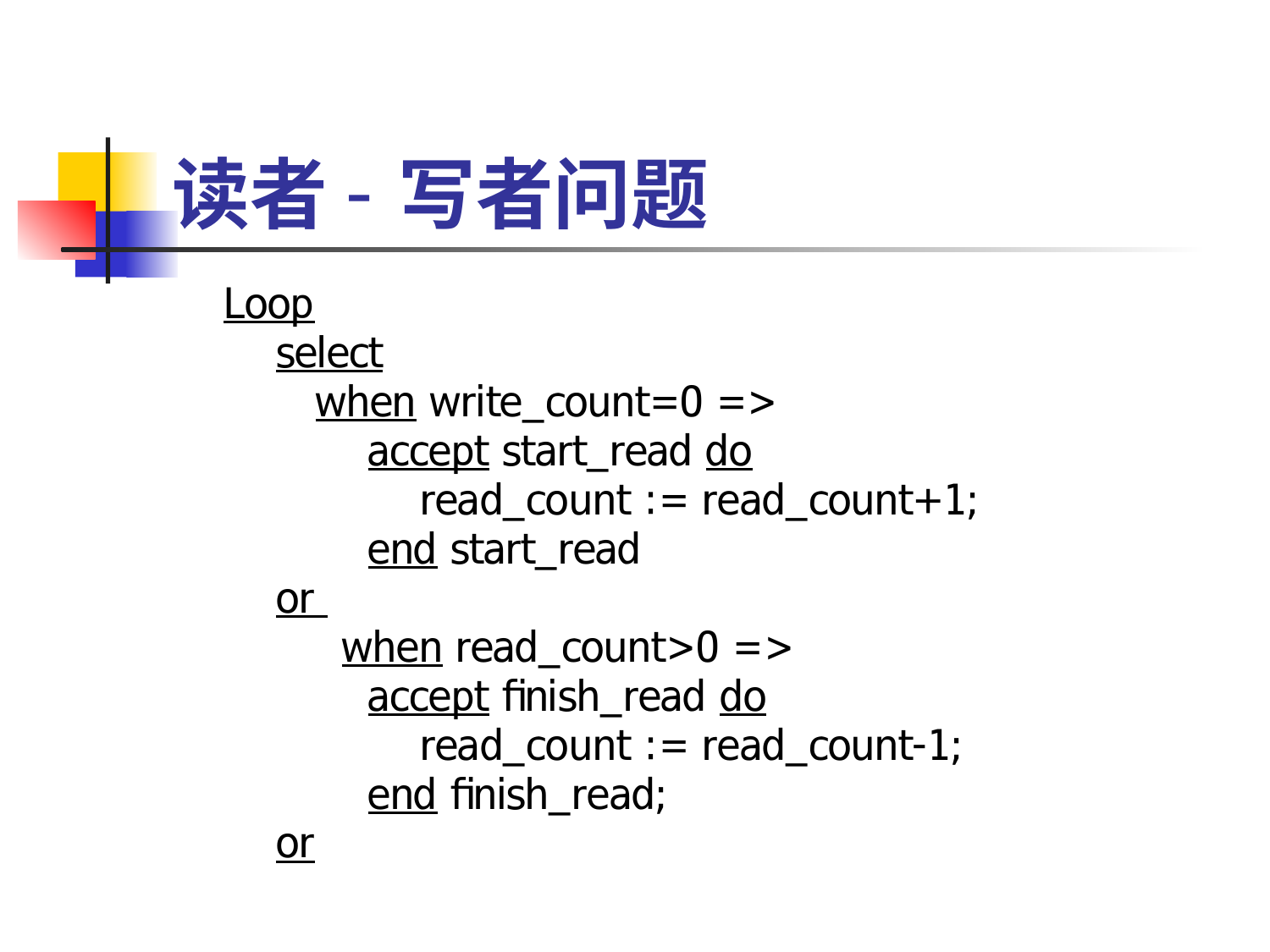

# 读者-写者问题
  Loop
      select
         when write_count=0 =>
             accept start_read do
                 read_count := read_count+1;
             end start_read
      or
           when read_count>0 =>
             accept finish_read do
                 read_count := read_count-1;
             end finish_read;
      or